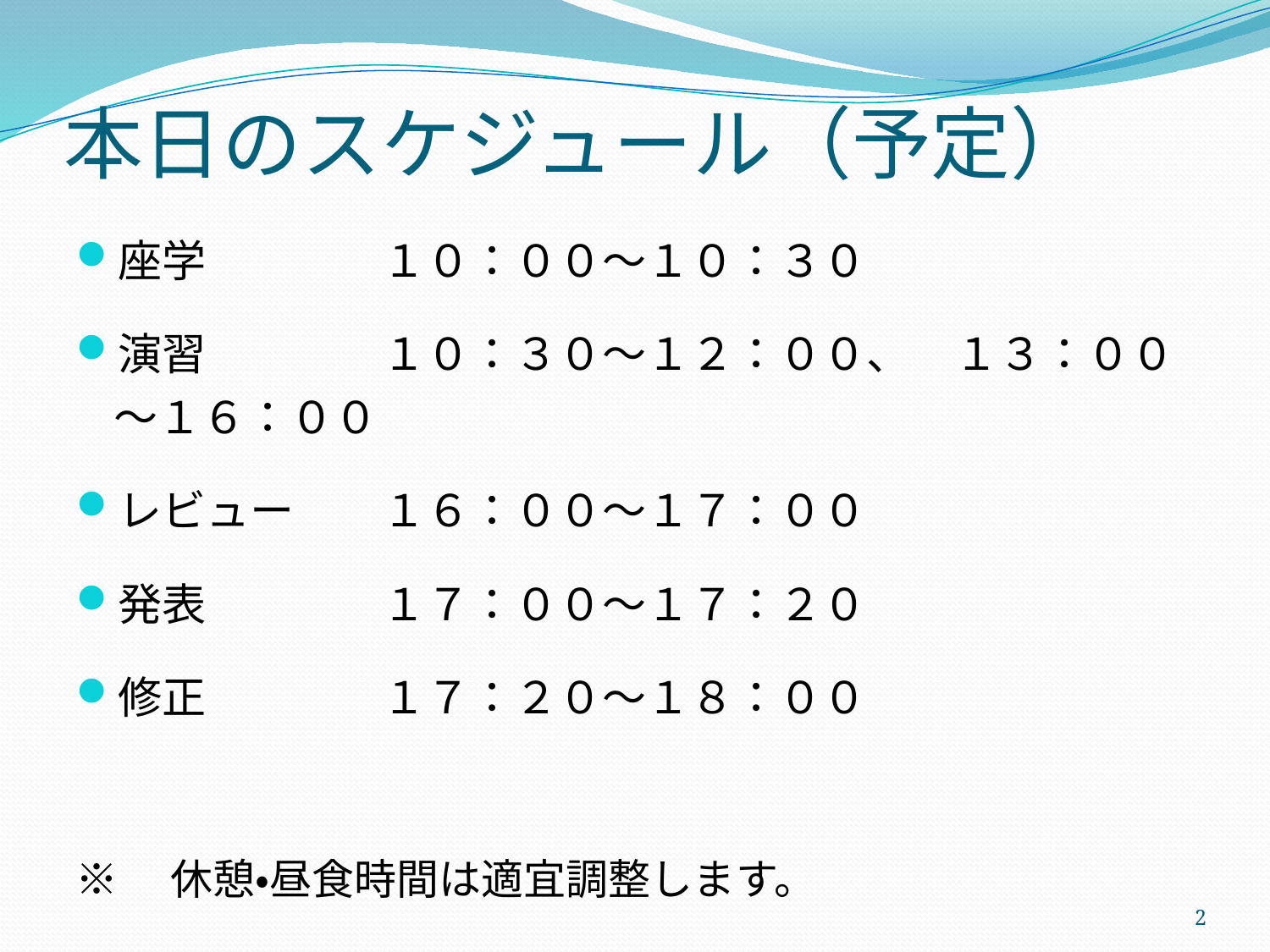

# 本日のスケジュール（予定）
座学　　　　１０：００～１０：３０
演習　　　　１０：３０～１２：００、　１３：００～１６：００
レビュー　　１６：００～１７：００
発表　　　　１７：００～１７：２０
修正　　　　１７：２０～１８：００

※　休憩・昼食時間は適宜調整します。
2